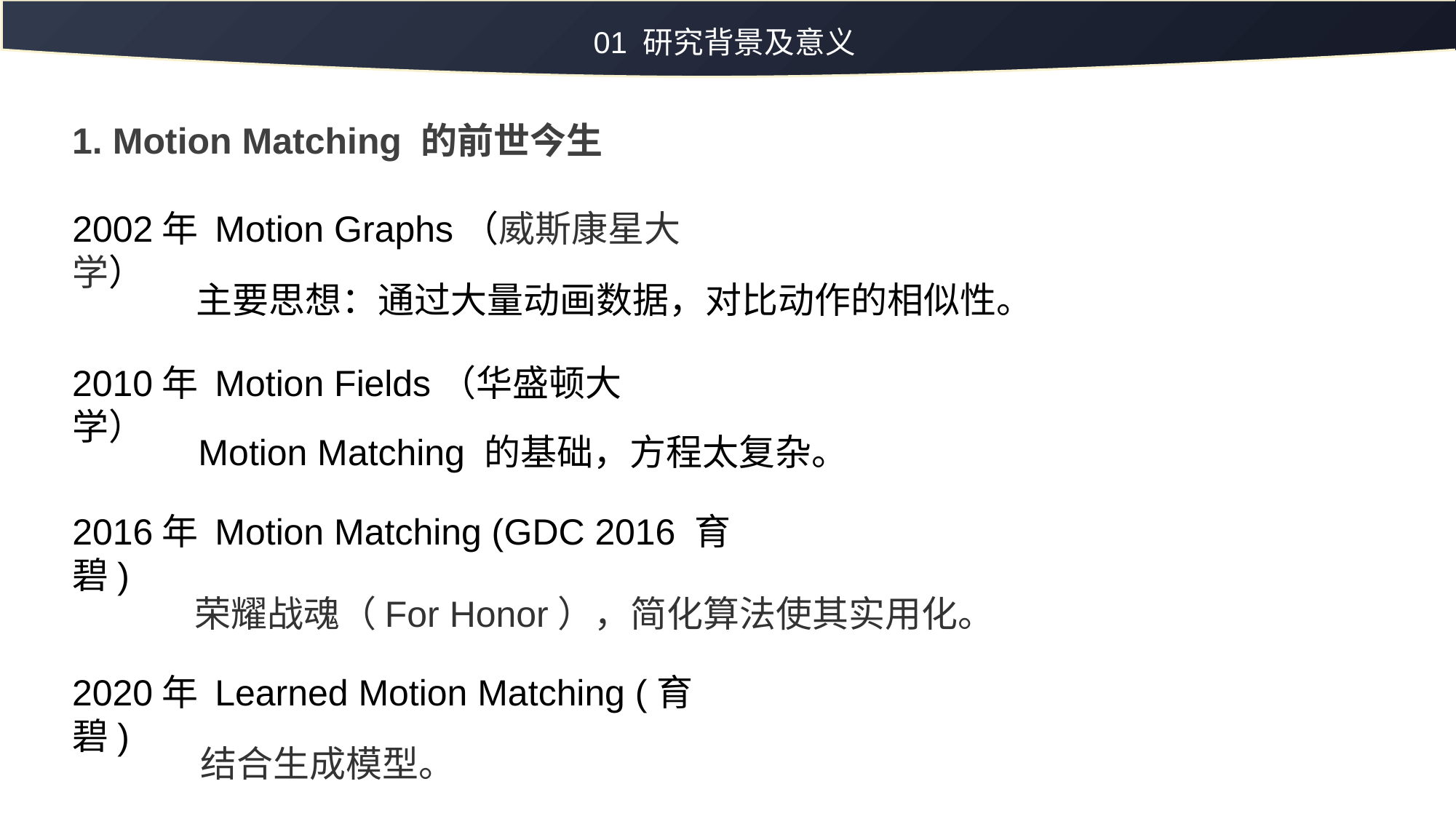

01 研究背景及意义
1. Motion Matching 的前世今生
2002年 Motion Graphs（威斯康星大学）
主要思想：通过大量动画数据，对比动作的相似性。
2010年 Motion Fields（华盛顿大学）
Motion Matching 的基础，方程太复杂。
2016年 Motion Matching (GDC 2016 育碧)
荣耀战魂（For Honor），简化算法使其实用化。
2020年 Learned Motion Matching (育碧)
结合生成模型。